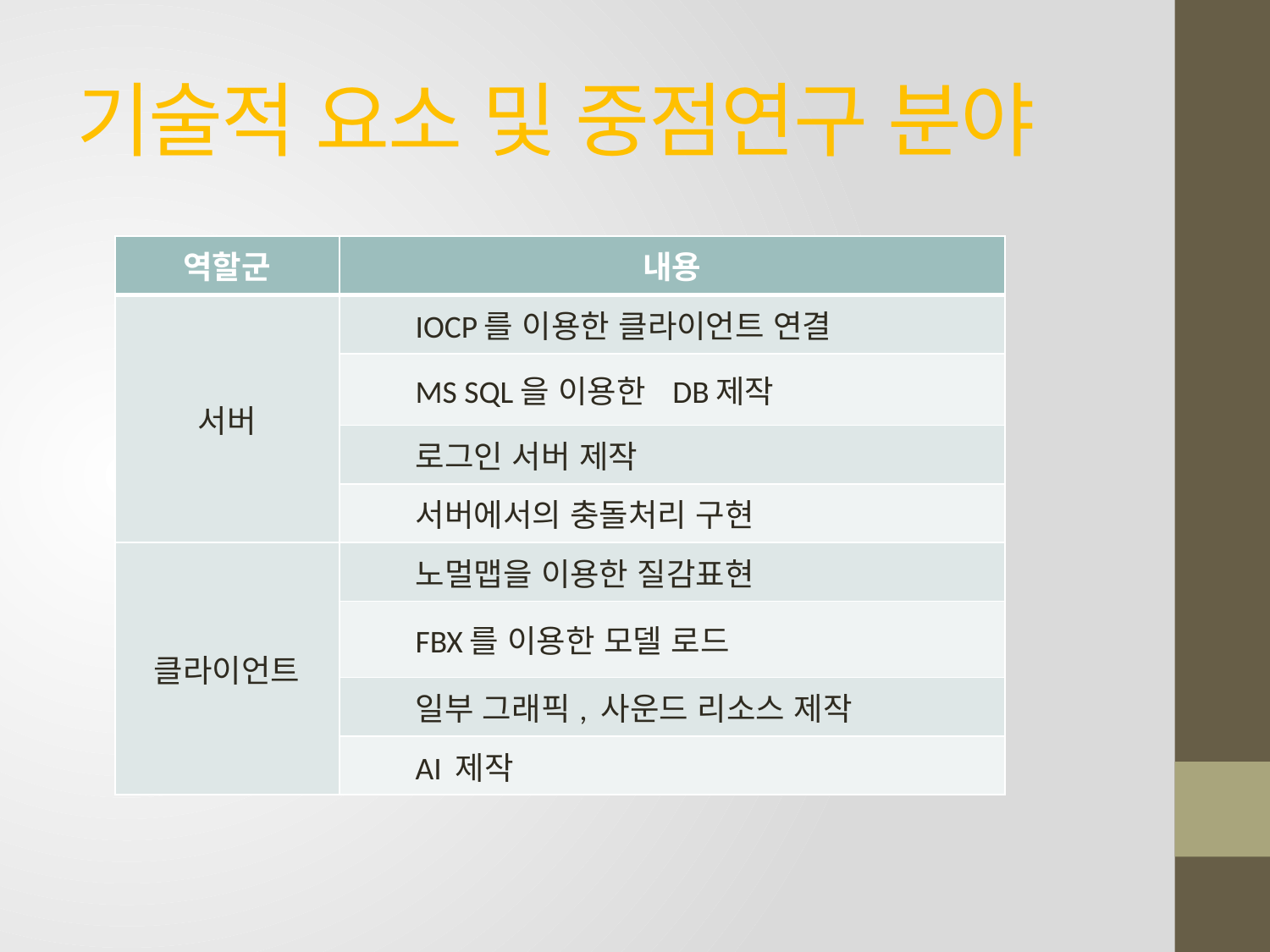

# 기술적 요소 및 중점연구 분야
| 역할군 | 내용 |
| --- | --- |
| 서버 | IOCP를 이용한 클라이언트 연결 |
|  | MS SQL을 이용한 DB제작 |
|  | 로그인 서버 제작 |
|  | 서버에서의 충돌처리 구현 |
| 클라이언트 | 노멀맵을 이용한 질감표현 |
|  | FBX를 이용한 모델 로드 |
|  | 일부 그래픽, 사운드 리소스 제작 |
|  | AI 제작 |